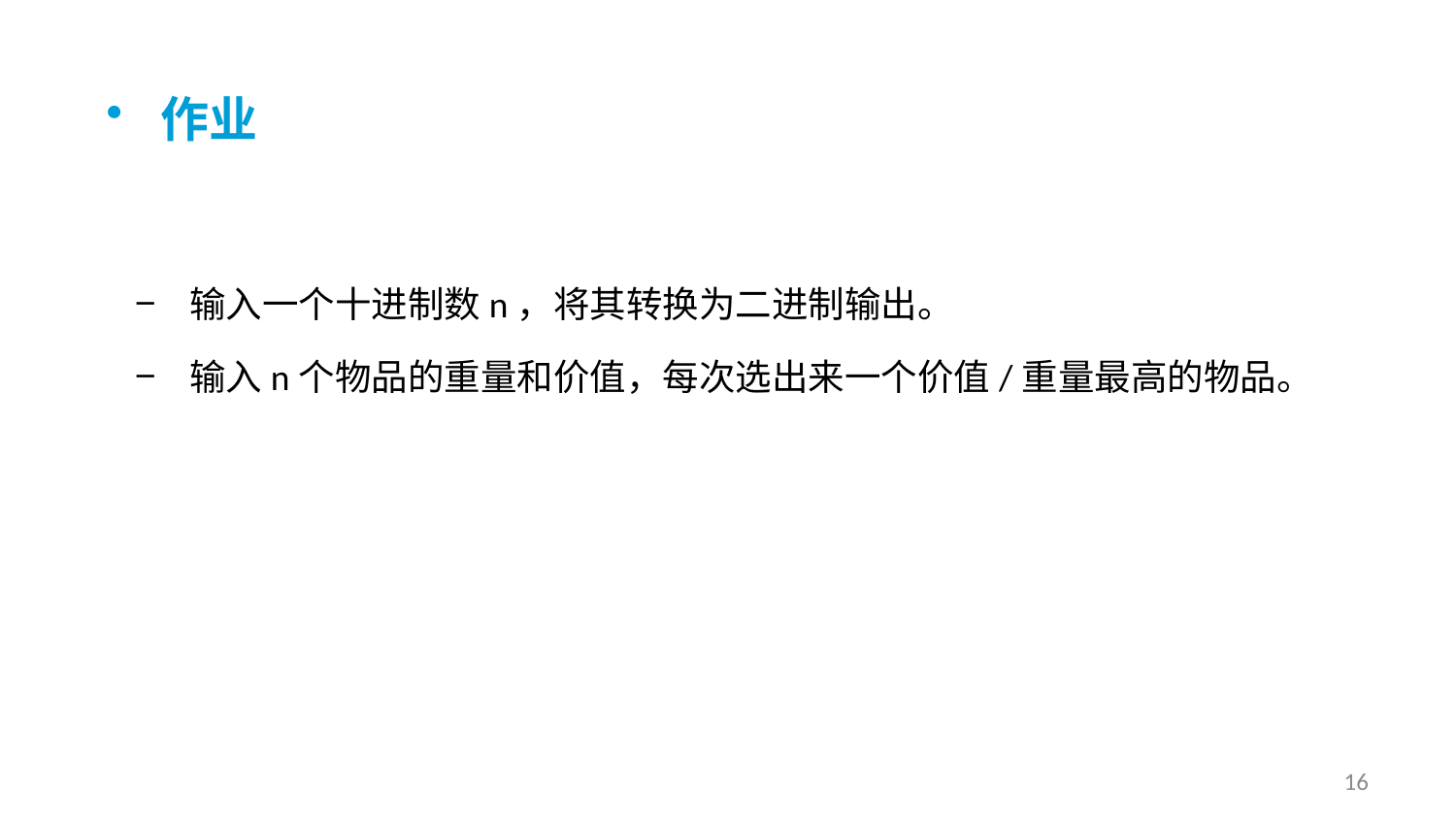

作业
输入一个十进制数n，将其转换为二进制输出。
输入n个物品的重量和价值，每次选出来一个价值/重量最高的物品。
16